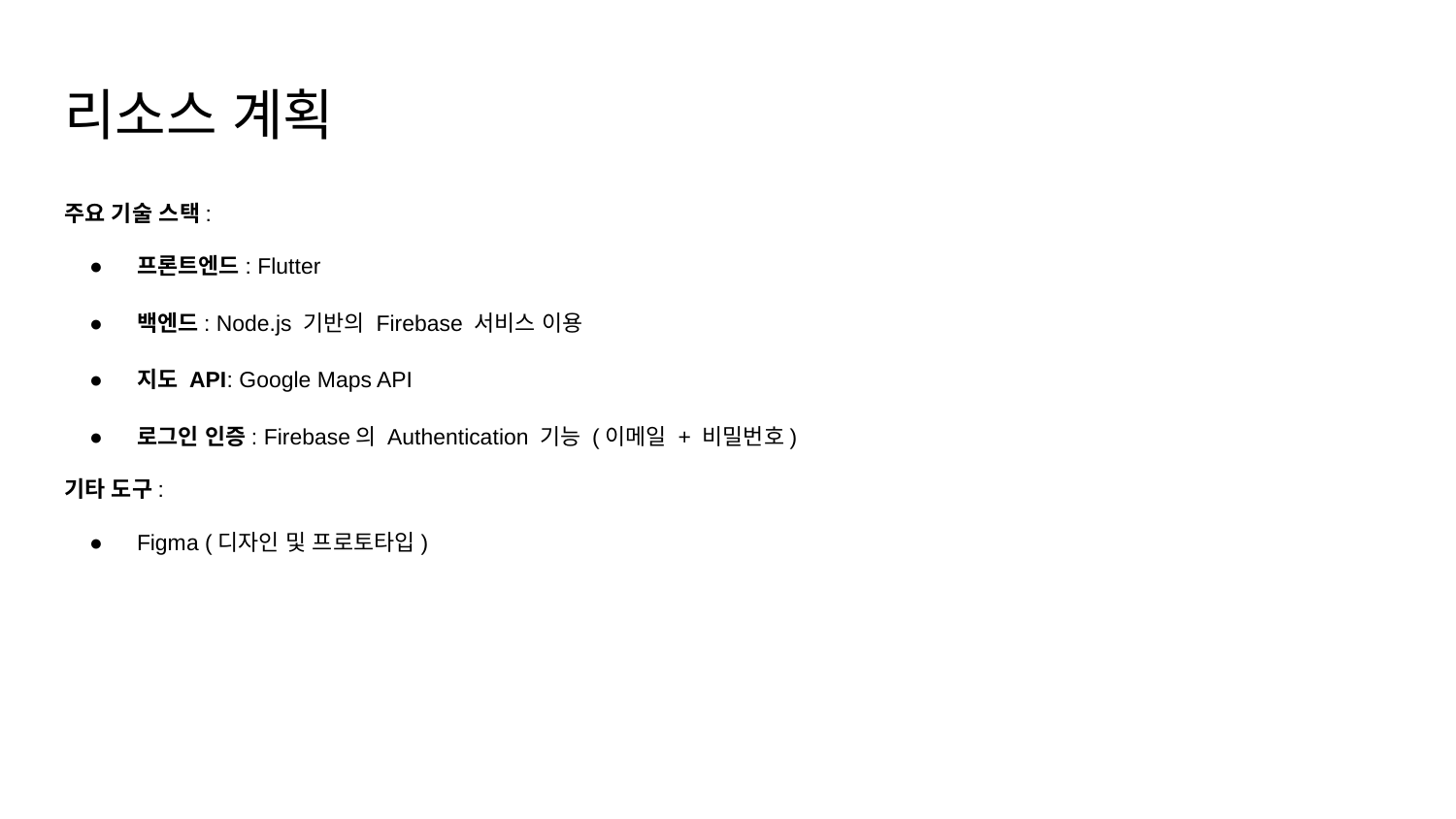

# 리소스 계획
주요 기술 스택:
프론트엔드: Flutter
백엔드: Node.js 기반의 Firebase 서비스 이용
지도 API: Google Maps API
로그인 인증: Firebase의 Authentication 기능 (이메일 + 비밀번호)
기타 도구:
Figma (디자인 및 프로토타입)